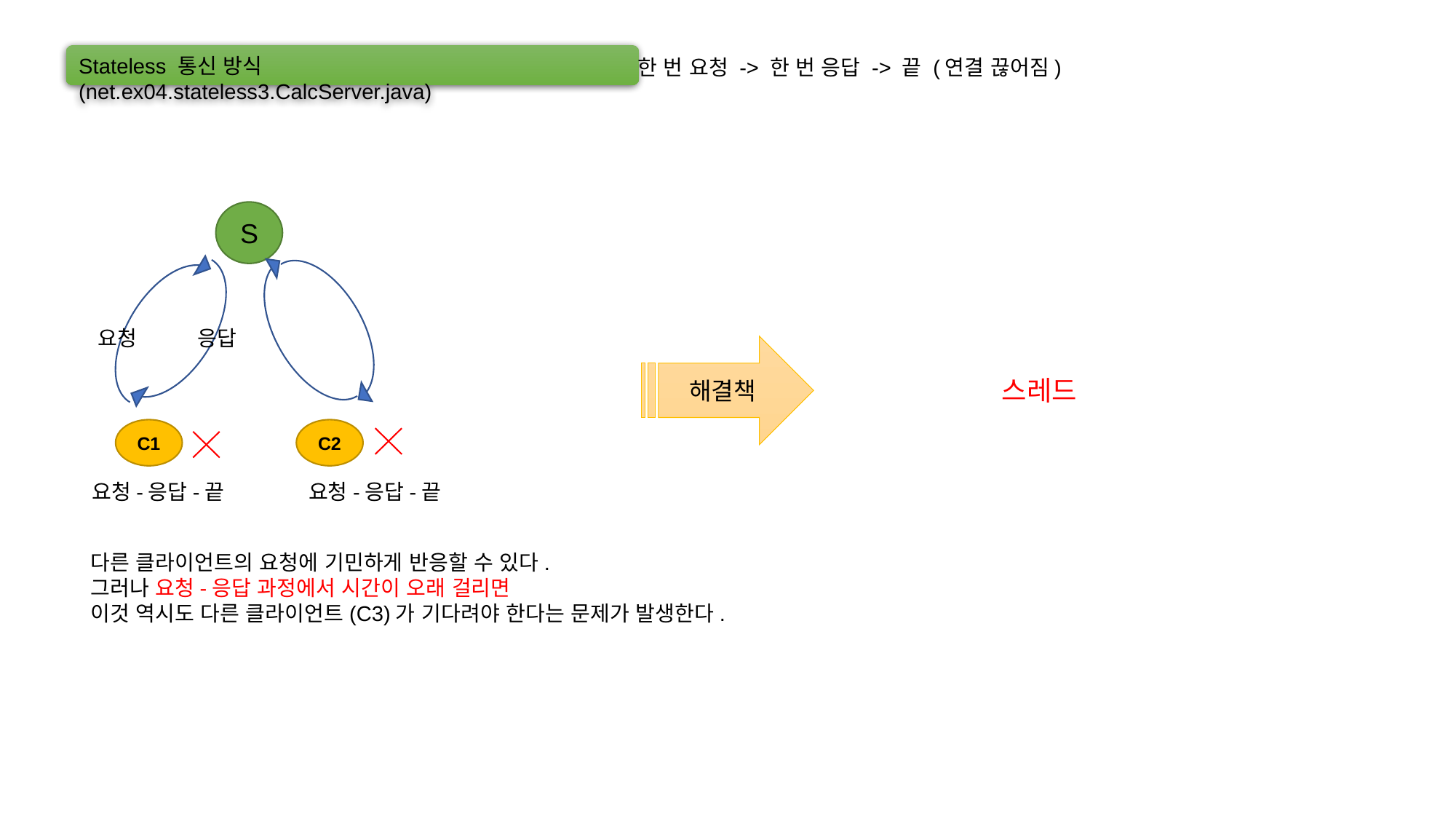

Stateless 통신 방식 (net.ex04.stateless3.CalcServer.java)
한 번 요청 -> 한 번 응답 -> 끝 (연결 끊어짐)
S

요청          응답
해결책
스레드

C1

C2
요청-응답-끝              요청-응답-끝
다른 클라이언트의 요청에 기민하게 반응할 수 있다.
그러나 요청-응답 과정에서 시간이 오래 걸리면
이것 역시도 다른 클라이언트(C3)가 기다려야 한다는 문제가 발생한다.